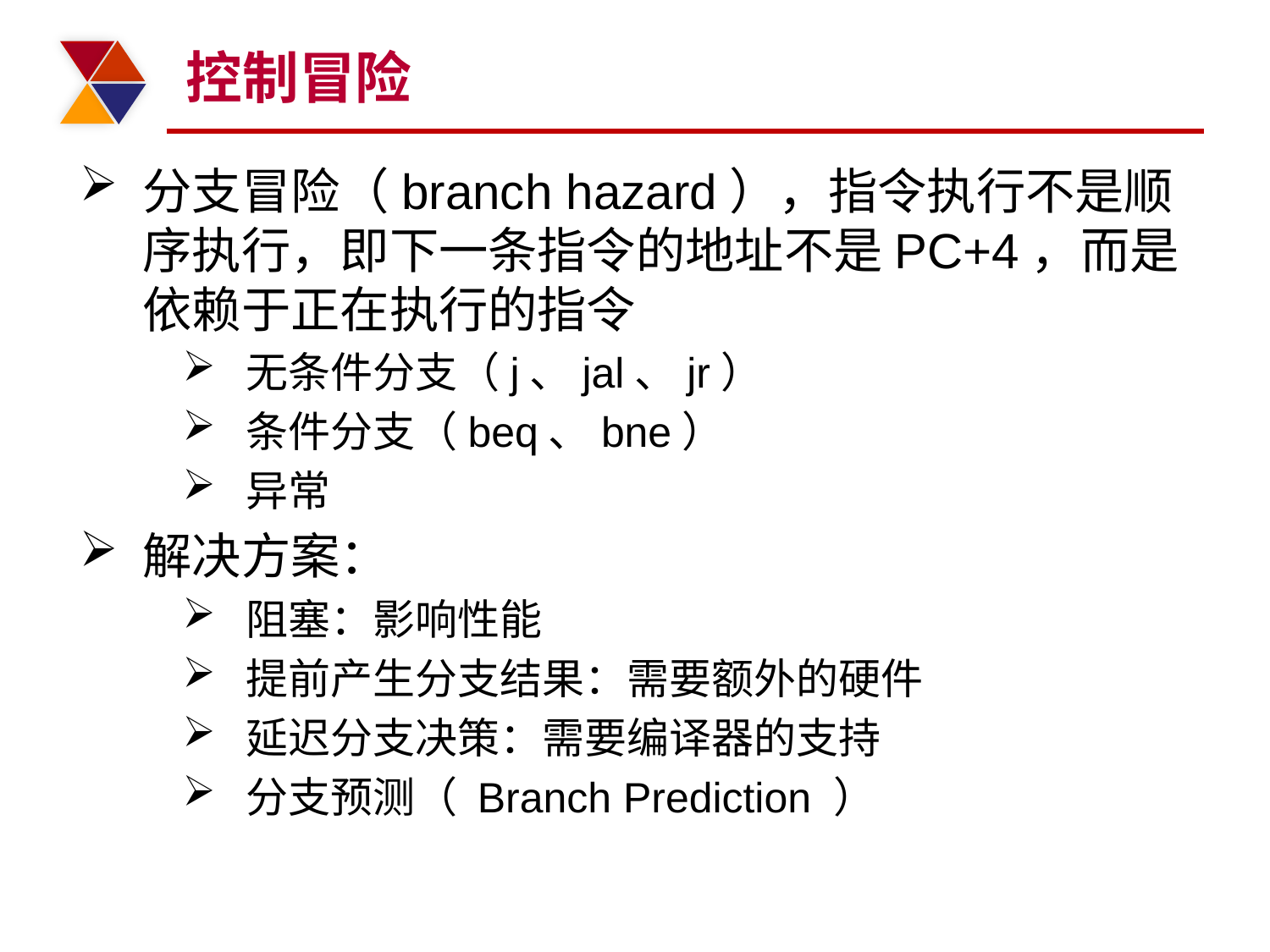

# 控制冒险
分支冒险（branch hazard），指令执行不是顺序执行，即下一条指令的地址不是PC+4，而是依赖于正在执行的指令
无条件分支（j、jal、jr）
条件分支（beq、bne）
异常
解决方案：
阻塞：影响性能
提前产生分支结果：需要额外的硬件
延迟分支决策：需要编译器的支持
分支预测（ Branch Prediction ）